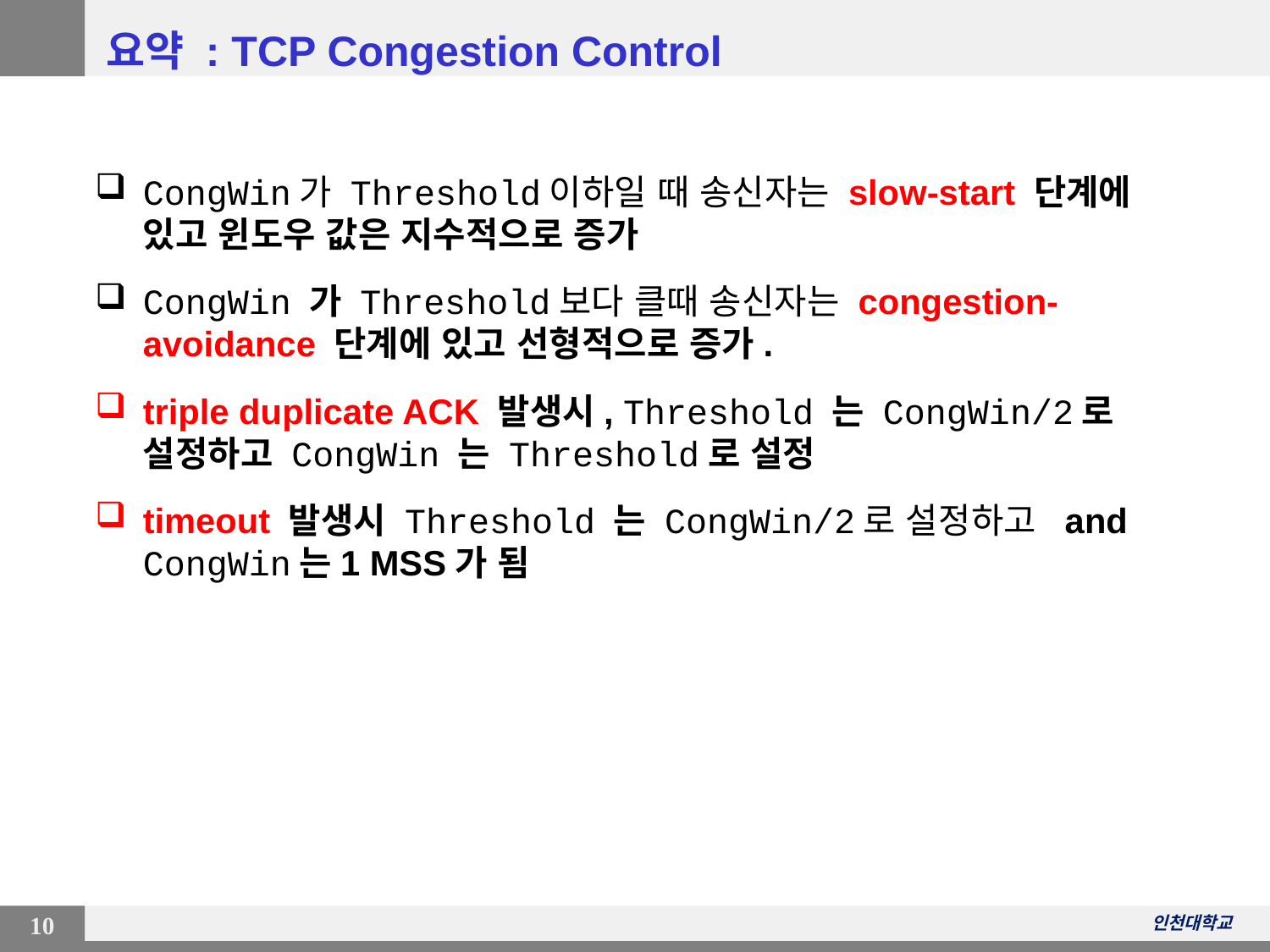

# 요약 : TCP Congestion Control
CongWin가 Threshold이하일 때 송신자는 slow-start 단계에 있고 윈도우 값은 지수적으로 증가
CongWin 가 Threshold보다 클때 송신자는 congestion-avoidance 단계에 있고 선형적으로 증가.
triple duplicate ACK 발생시, Threshold 는 CongWin/2로 설정하고 CongWin 는 Threshold로 설정
timeout 발생시 Threshold 는 CongWin/2로 설정하고  and CongWin는1 MSS가 됨